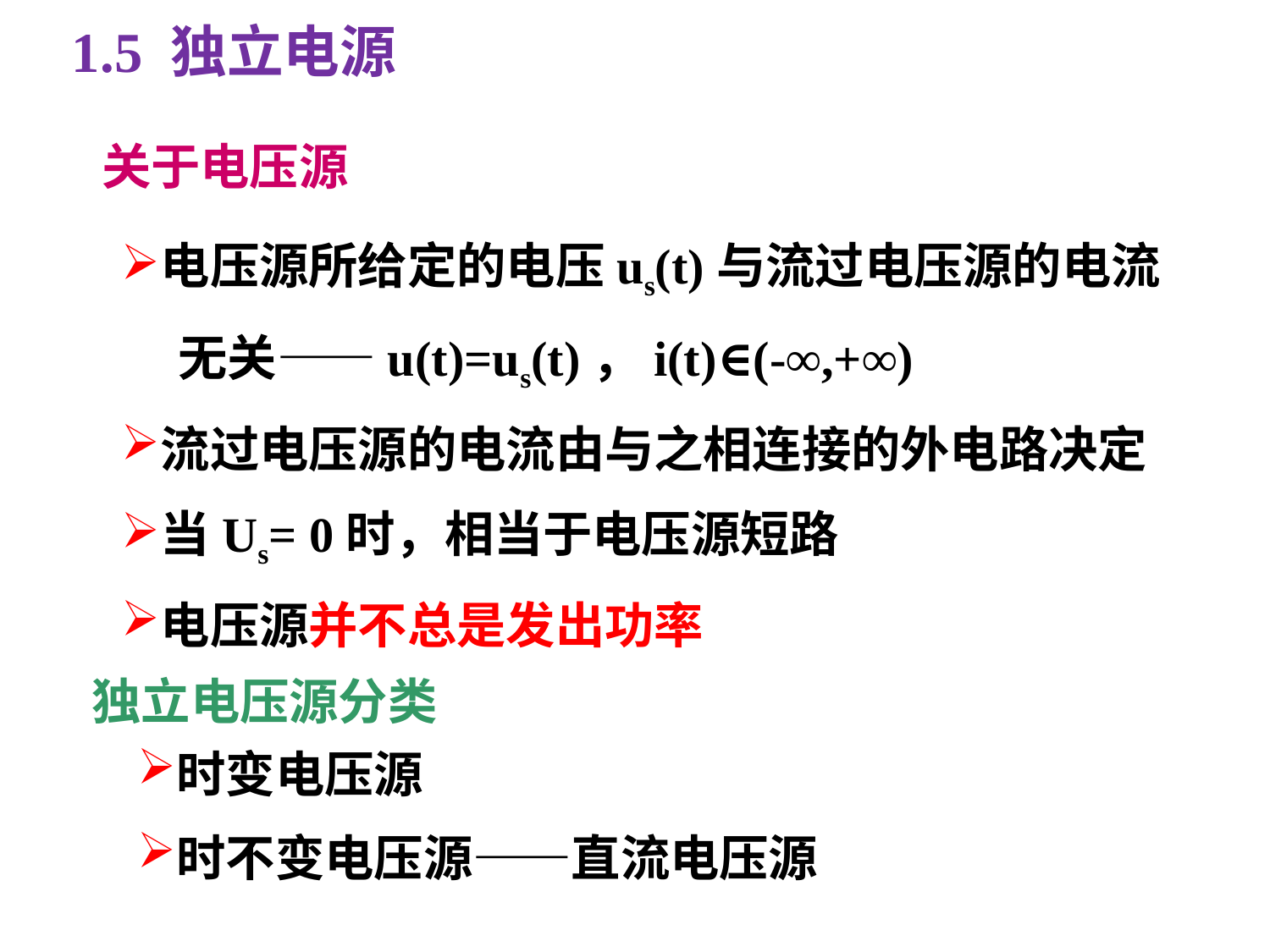

1.5 独立电源
关于电压源
电压源所给定的电压us(t)与流过电压源的电流
    无关——u(t)=us(t)，i(t)∈(-∞,+∞)
流过电压源的电流由与之相连接的外电路决定
当Us= 0时，相当于电压源短路
电压源并不总是发出功率
独立电压源分类
时变电压源
时不变电压源——直流电压源